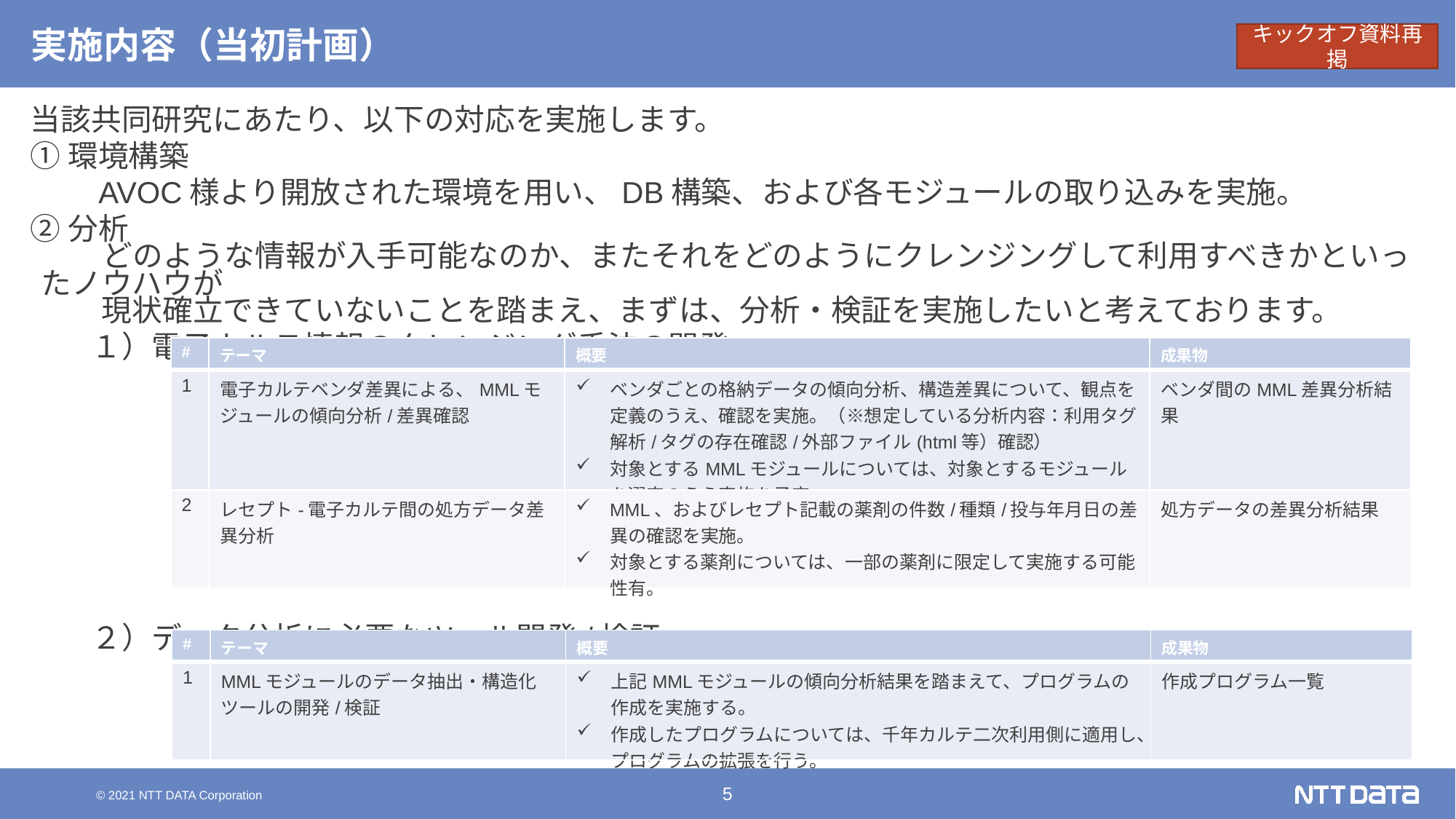

# 実施内容（当初計画）
キックオフ資料再掲
当該共同研究にあたり、以下の対応を実施します。
①環境構築
　　AVOC様より開放された環境を用い、DB構築、および各モジュールの取り込みを実施。
②分析
　　どのような情報が入手可能なのか、またそれをどのようにクレンジングして利用すべきかといったノウハウが
　　現状確立できていないことを踏まえ、まずは、分析・検証を実施したいと考えております。
　　１）電子カルテ情報のクレンジング手法の開発

　　２）データ分析に必要なツール開発/検証

| # | テーマ | 概要 | 成果物 |
| --- | --- | --- | --- |
| 1 | 電子カルテベンダ差異による、MMLモジュールの傾向分析/差異確認 | ベンダごとの格納データの傾向分析、構造差異について、観点を定義のうえ、確認を実施。（※想定している分析内容：利用タグ解析/タグの存在確認/外部ファイル(html等）確認） 対象とするMMLモジュールについては、対象とするモジュールを選定のうえ実施を予定。 | ベンダ間のMML差異分析結果 |
| 2 | レセプト-電子カルテ間の処方データ差異分析 | MML、およびレセプト記載の薬剤の件数/種類/投与年月日の差異の確認を実施。 対象とする薬剤については、一部の薬剤に限定して実施する可能性有。 | 処方データの差異分析結果 |
| # | テーマ | 概要 | 成果物 |
| --- | --- | --- | --- |
| 1 | MMLモジュールのデータ抽出・構造化ツールの開発/検証 | 上記MMLモジュールの傾向分析結果を踏まえて、プログラムの作成を実施する。 作成したプログラムについては、千年カルテ二次利用側に適用し、プログラムの拡張を行う。 | 作成プログラム一覧 |